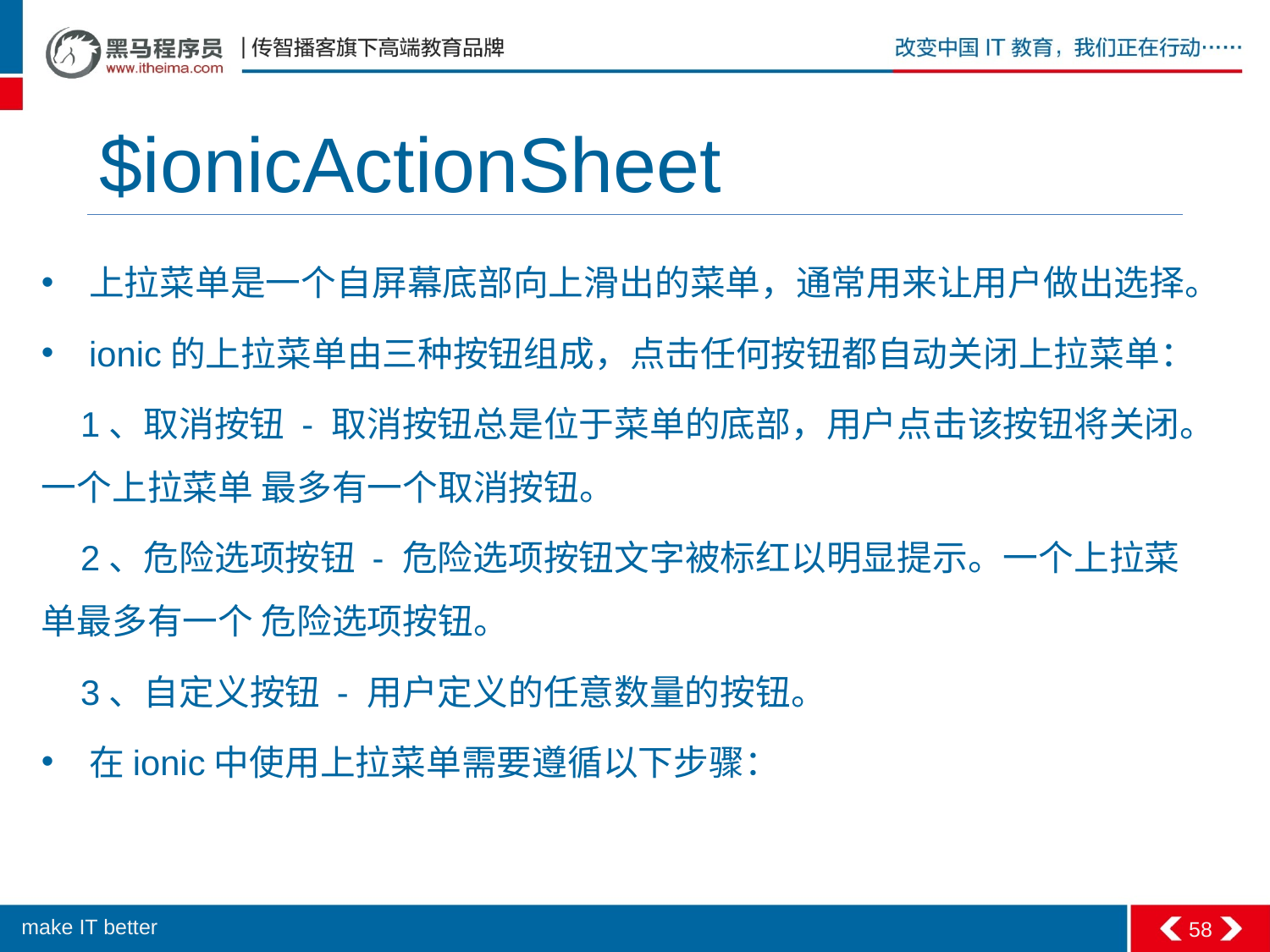

# $ionicActionSheet
上拉菜单是一个自屏幕底部向上滑出的菜单，通常用来让用户做出选择。
ionic的上拉菜单由三种按钮组成，点击任何按钮都自动关闭上拉菜单：
    1、取消按钮 - 取消按钮总是位于菜单的底部，用户点击该按钮将关闭。一个上拉菜单 最多有一个取消按钮。
    2、危险选项按钮 - 危险选项按钮文字被标红以明显提示。一个上拉菜单最多有一个 危险选项按钮。
    3、自定义按钮 - 用户定义的任意数量的按钮。
在ionic中使用上拉菜单需要遵循以下步骤：

58

make IT better